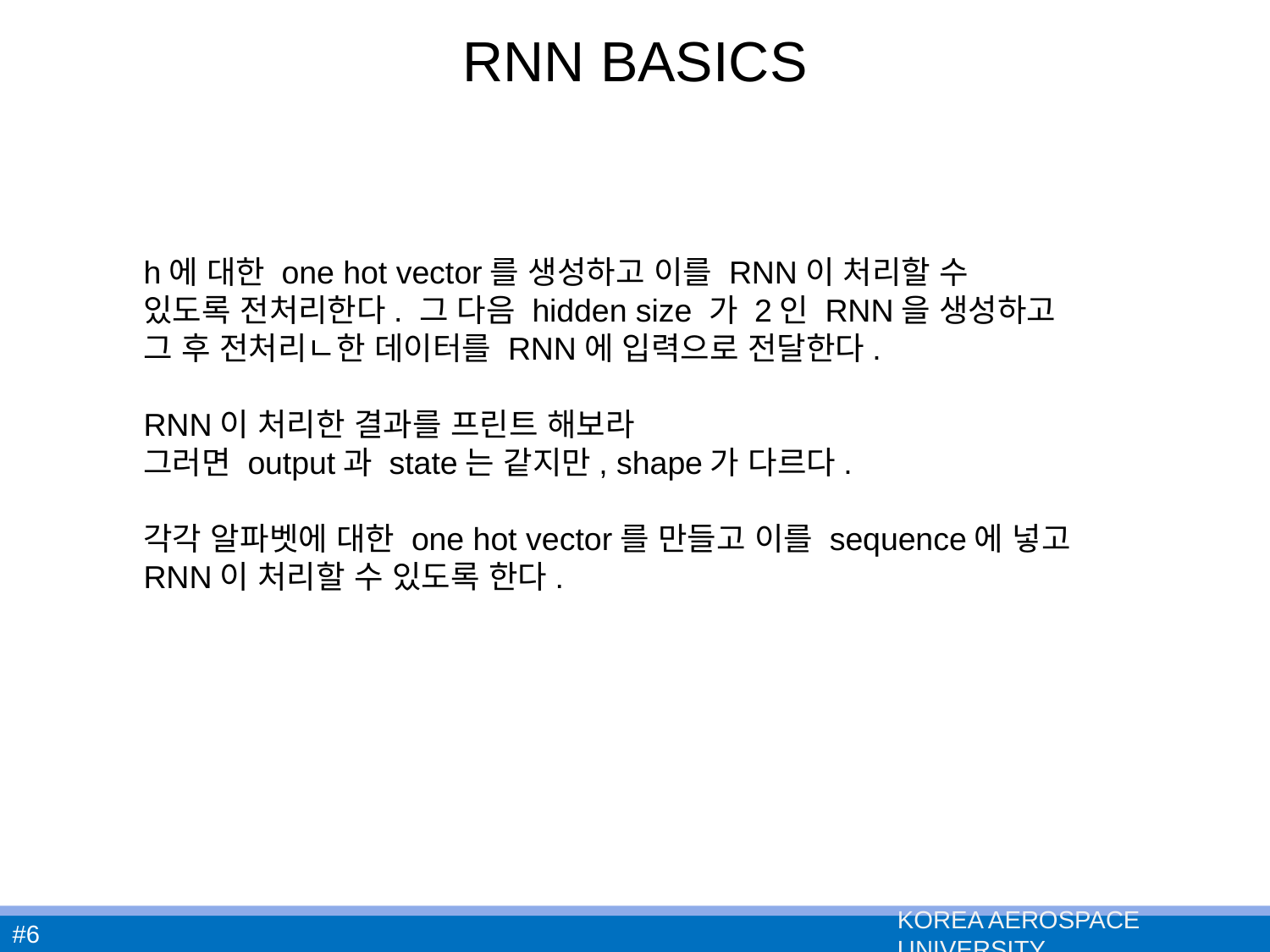

# RNN basics
h에 대한 one hot vector를 생성하고 이를 RNN이 처리할 수
있도록 전처리한다. 그 다음 hidden size 가 2인 RNN을 생성하고
그 후 전처리ㄴ한 데이터를 RNN에 입력으로 전달한다.

RNN이 처리한 결과를 프린트 해보라
그러면 output과 state는 같지만, shape가 다르다.

각각 알파벳에 대한 one hot vector를 만들고 이를 sequence에 넣고
RNN이 처리할 수 있도록 한다.

#6